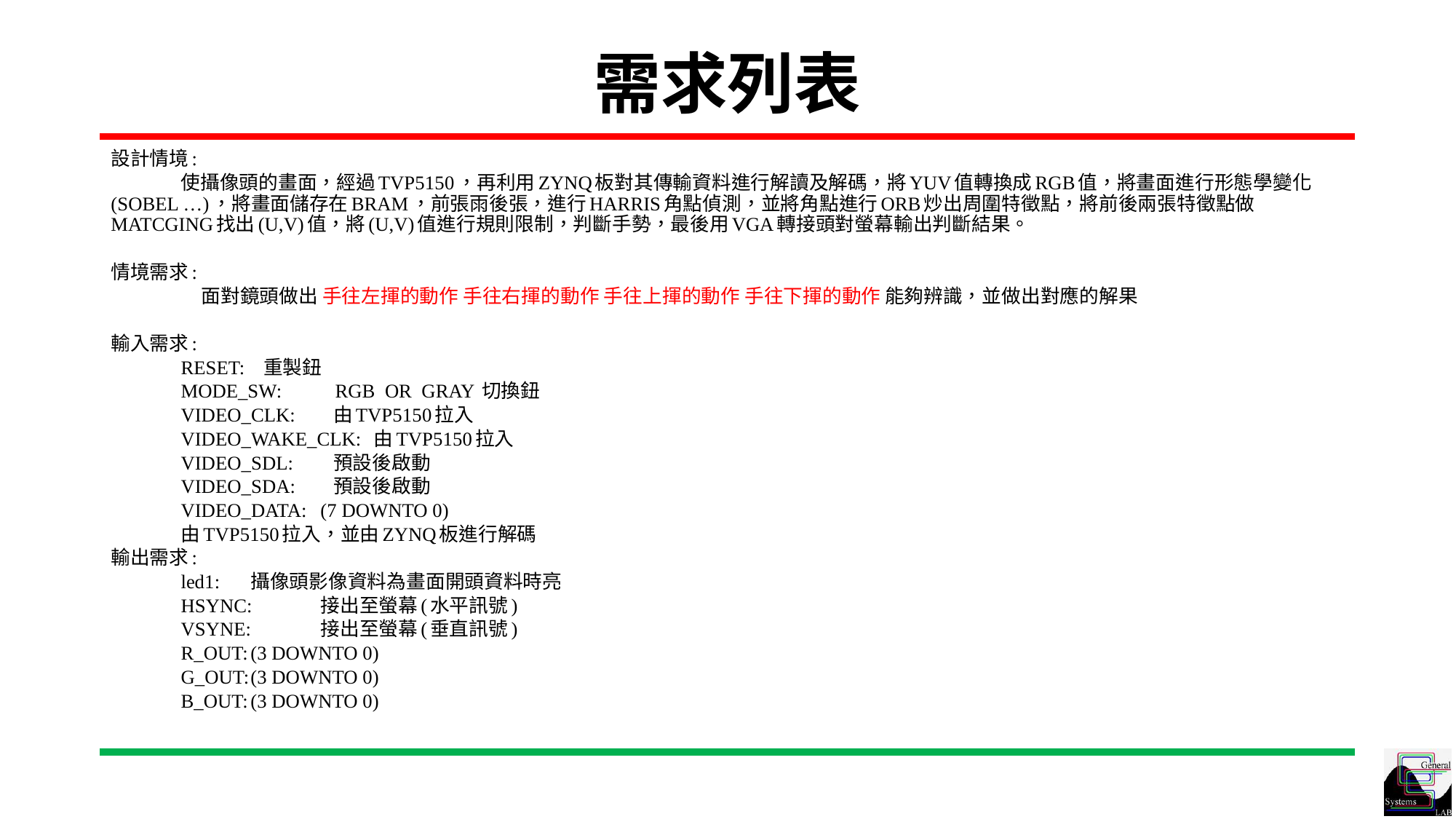

# 需求列表
設計情境:
	使攝像頭的畫面，經過TVP5150，再利用ZYNQ板對其傳輸資料進行解讀及解碼，將YUV值轉換成RGB值，將畫面進行形態學變化(SOBEL …)，將畫面儲存在BRAM，前張雨後張，進行HARRIS角點偵測，並將角點進行ORB炒出周圍特徵點，將前後兩張特徵點做MATCGING找出(U,V)值，將(U,V)值進行規則限制，判斷手勢，最後用VGA轉接頭對螢幕輸出判斷結果。

情境需求:
                    面對鏡頭做出 手往左揮的動作 手往右揮的動作 手往上揮的動作 手往下揮的動作 能夠辨識，並做出對應的解果

輸入需求:
	RESET:		  重製鈕
	MODE_SW:   	   RGB  OR  GRAY 切換鈕
	VIDEO_CLK:	  由TVP5150拉入
	VIDEO_WAKE_CLK:  由TVP5150拉入
	VIDEO_SDL:	  預設後啟動
	VIDEO_SDA:	  預設後啟動
	VIDEO_DATA:	(7 DOWNTO 0)
			由TVP5150拉入，並由ZYNQ板進行解碼
輸出需求:
	led1:		攝像頭影像資料為畫面開頭資料時亮
	HSYNC:		接出至螢幕(水平訊號)
	VSYNE:		接出至螢幕(垂直訊號)
	R_OUT:		(3 DOWNTO 0)
	G_OUT:		(3 DOWNTO 0)
	B_OUT:		(3 DOWNTO 0)